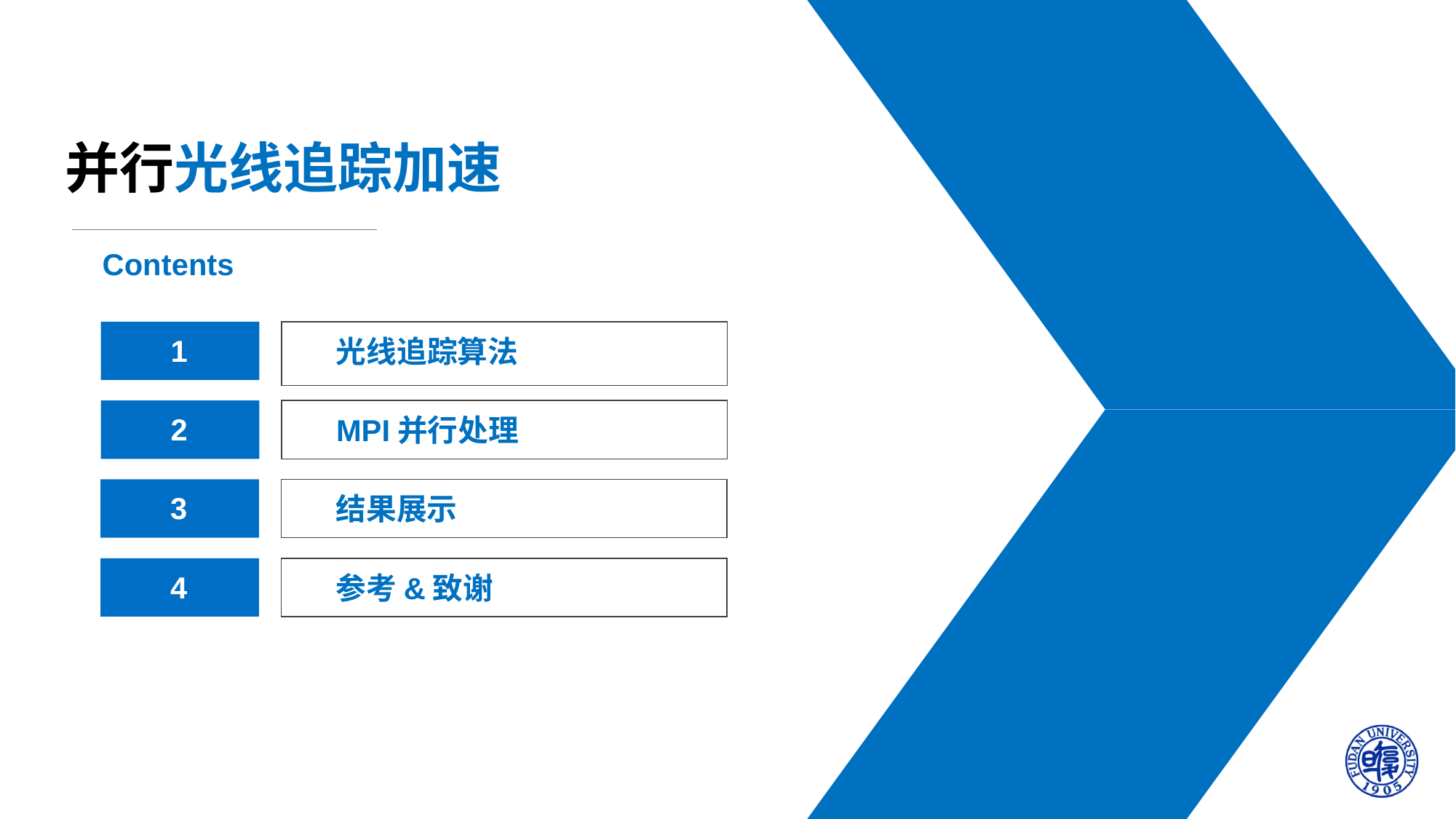

并行光线追踪加速

Contents

光线追踪算法

1

2

MPI并行处理

3

结果展示

4

参考&致谢
2